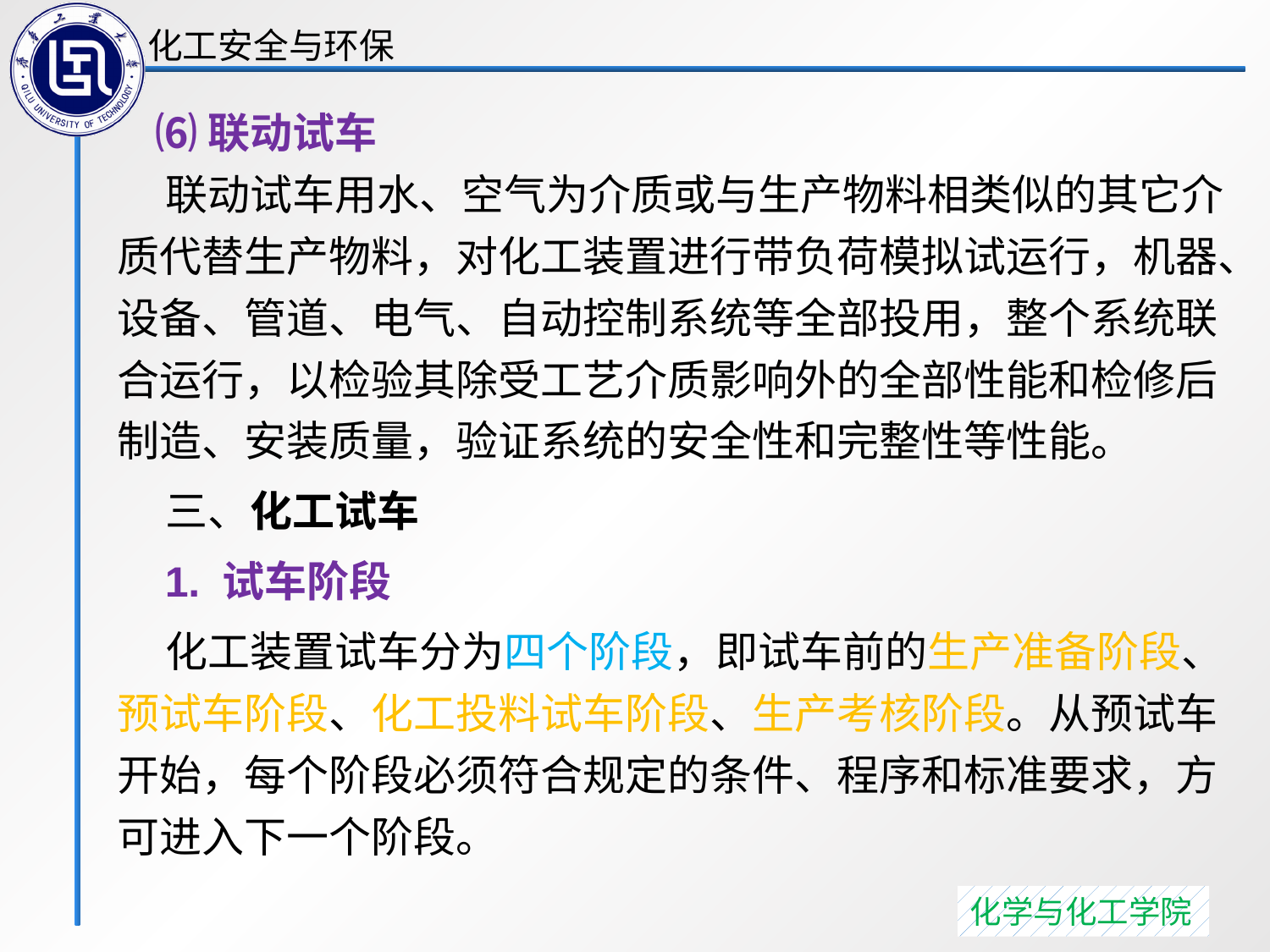

⑹联动试车
    联动试车用水、空气为介质或与生产物料相类似的其它介质代替生产物料，对化工装置进行带负荷模拟试运行，机器、设备、管道、电气、自动控制系统等全部投用，整个系统联合运行，以检验其除受工艺介质影响外的全部性能和检修后制造、安装质量，验证系统的安全性和完整性等性能。
    三、化工试车
    1. 试车阶段
    化工装置试车分为四个阶段，即试车前的生产准备阶段、预试车阶段、化工投料试车阶段、生产考核阶段。从预试车开始，每个阶段必须符合规定的条件、程序和标准要求，方可进入下一个阶段。